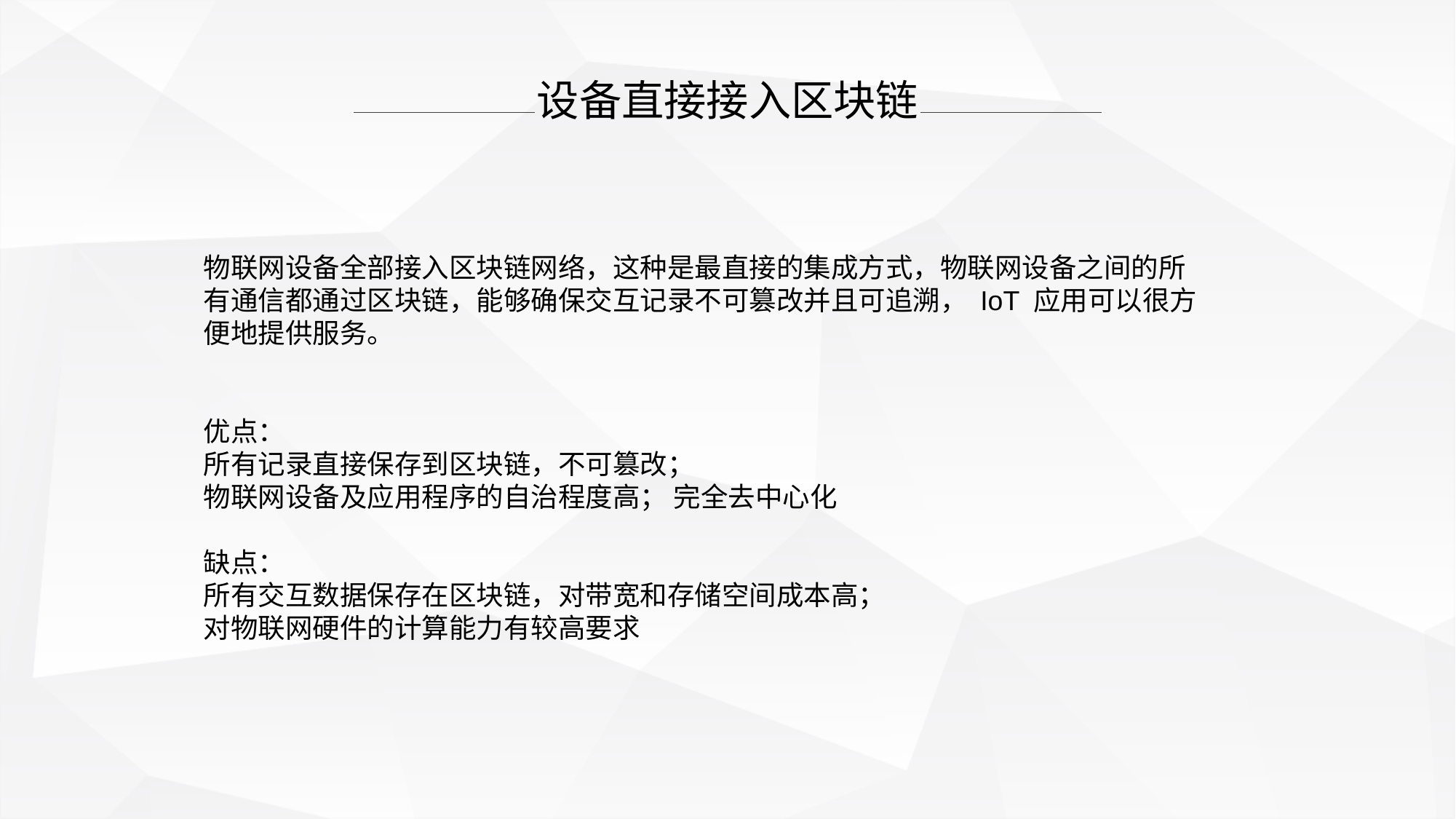

设备直接接入区块链
物联网设备全部接入区块链网络，这种是最直接的集成方式，物联网设备之间的所有通信都通过区块链，能够确保交互记录不可篡改并且可追溯， IoT 应用可以很方便地提供服务。

优点：
所有记录直接保存到区块链，不可篡改；
物联网设备及应用程序的自治程度高； 完全去中心化

缺点：
所有交互数据保存在区块链，对带宽和存储空间成本高；
对物联网硬件的计算能力有较高要求